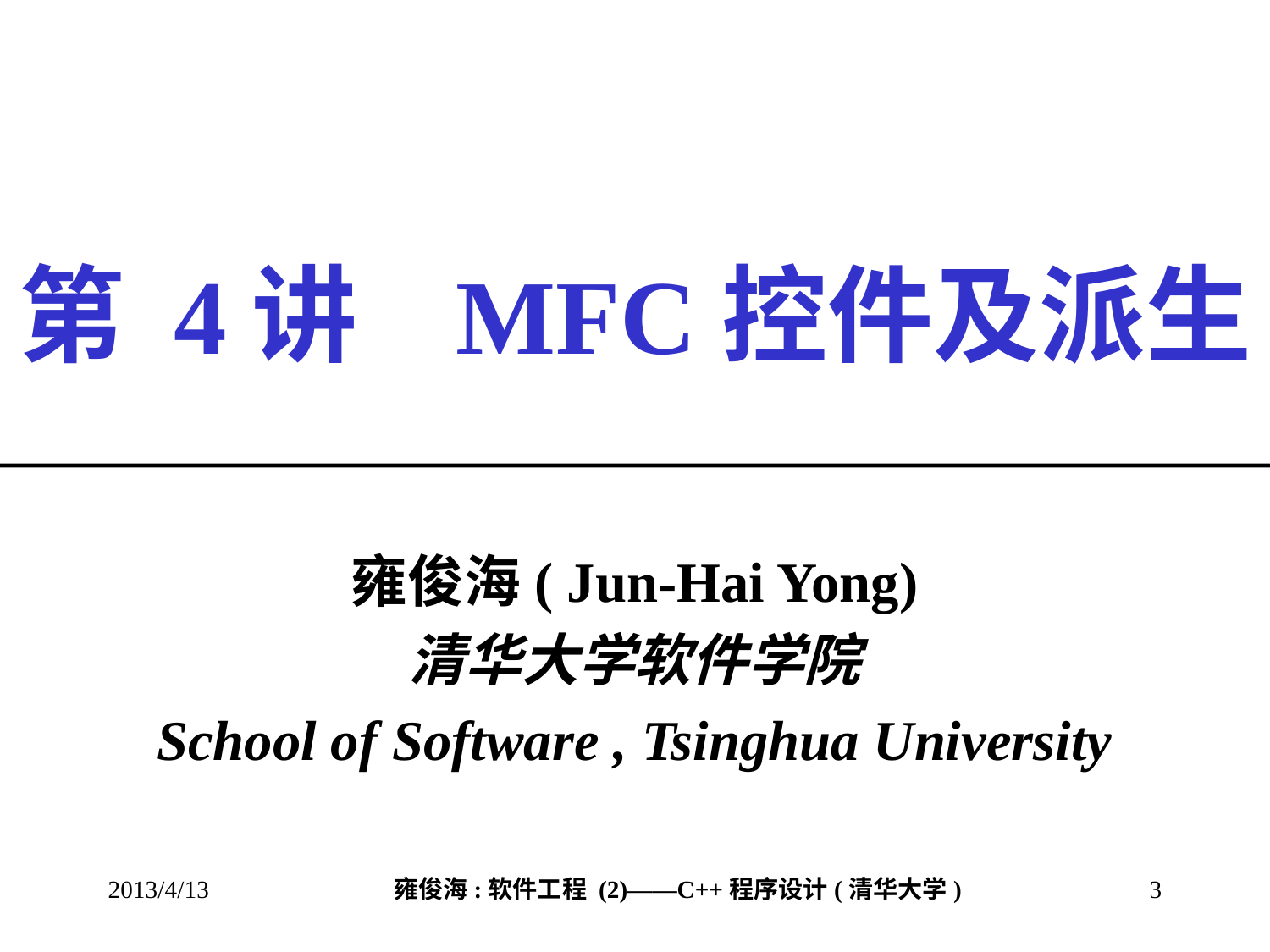

# 第 4讲   MFC控件及派生

雍俊海( Jun-Hai Yong)
清华大学软件学院
School of Software , Tsinghua University
2013/4/13
3